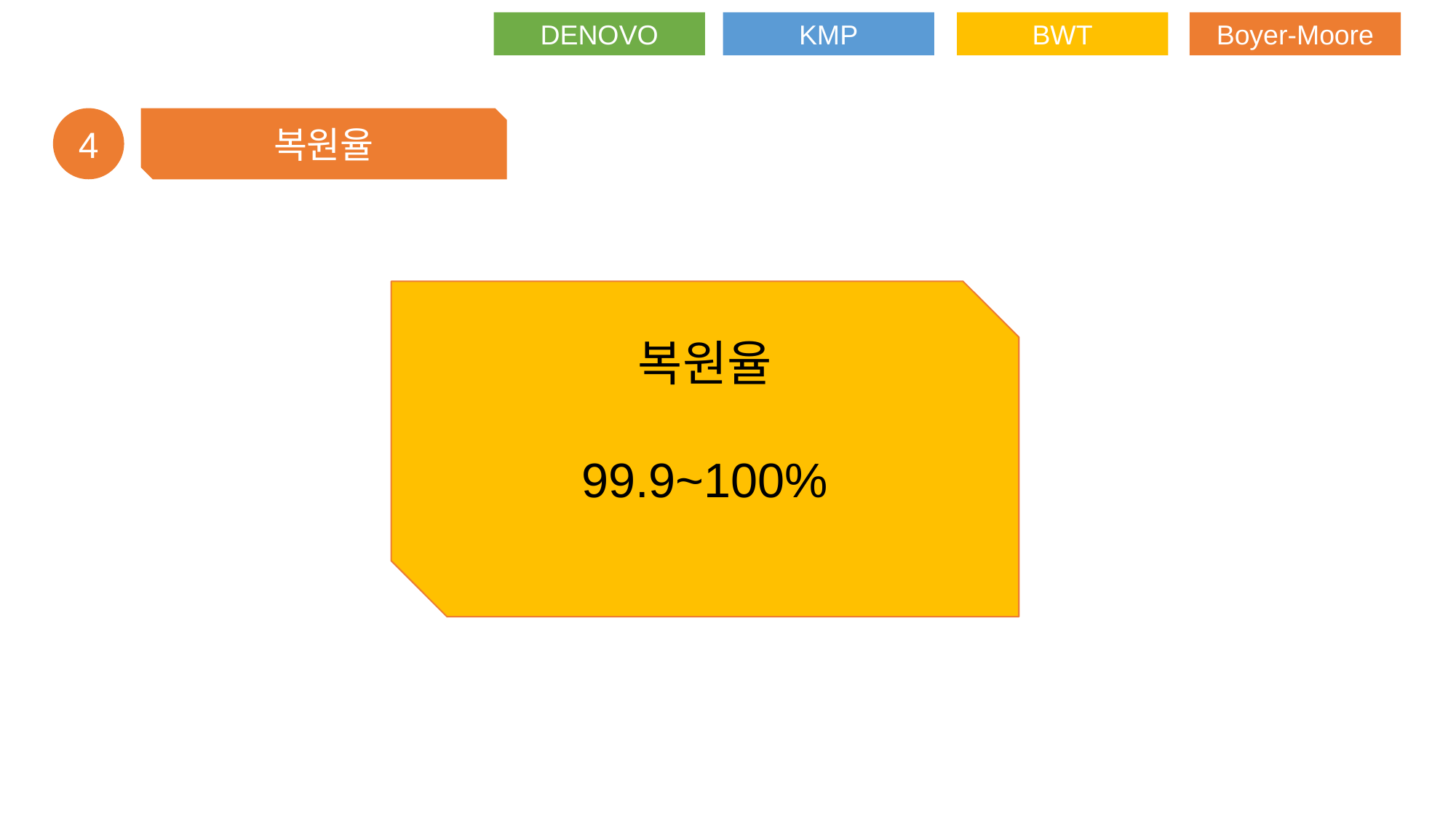

DENOVO
KMP
BWT
Boyer-Moore
4
복원율
복원율

99.9~100%